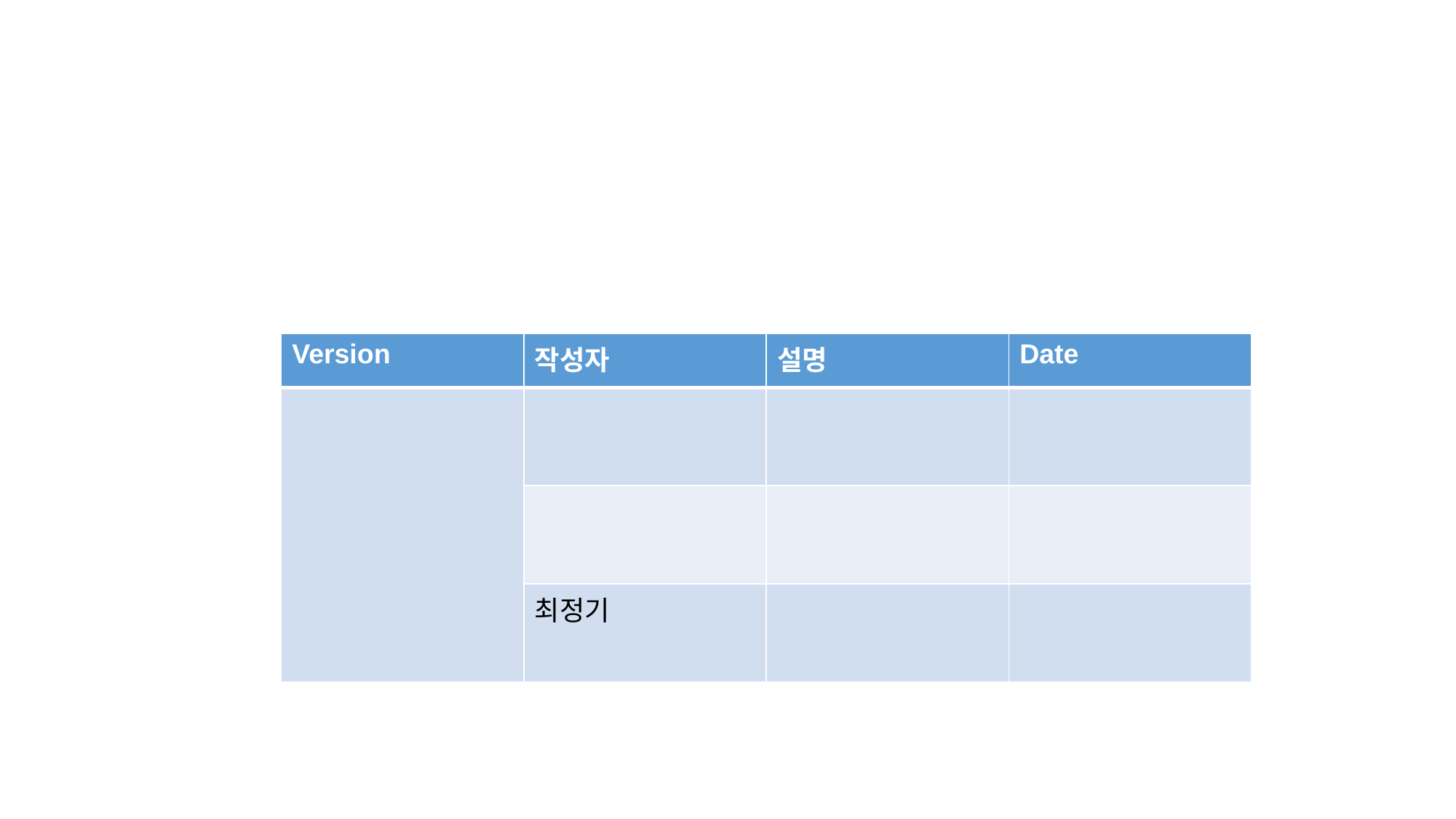

| Version | 작성자 | 설명 | Date |
| --- | --- | --- | --- |
|  |  |  |  |
|  |  |  |  |
|  | 최정기 |  |  |